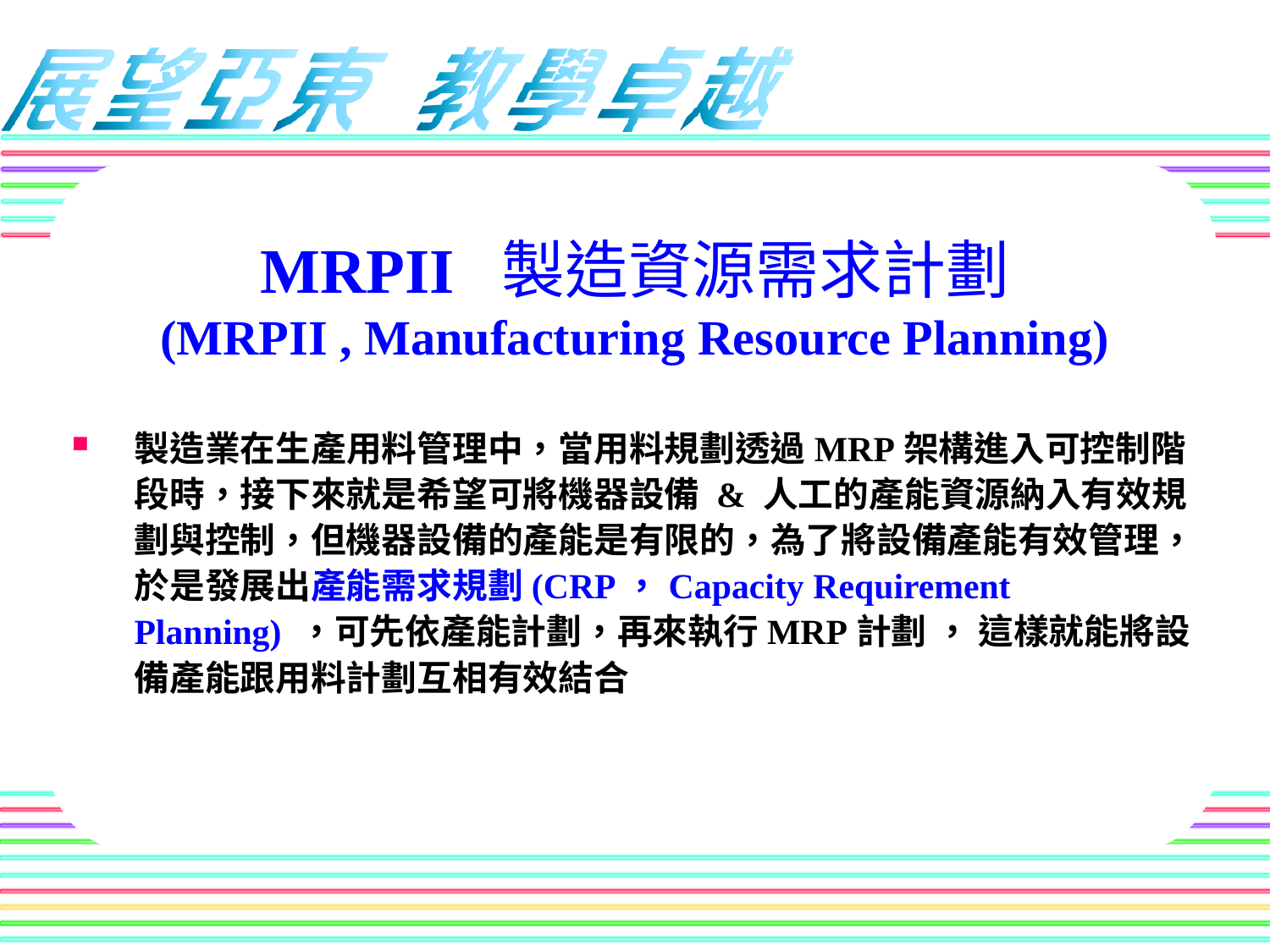

# MRPII  製造資源需求計劃 (MRPII , Manufacturing Resource Planning)
製造業在生產用料管理中，當用料規劃透過MRP架構進入可控制階段時，接下來就是希望可將機器設備 & 人工的產能資源納入有效規劃與控制，但機器設備的產能是有限的，為了將設備產能有效管理，於是發展出產能需求規劃(CRP，Capacity Requirement Planning) ，可先依產能計劃，再來執行MRP計劃 ， 這樣就能將設備產能跟用料計劃互相有效結合